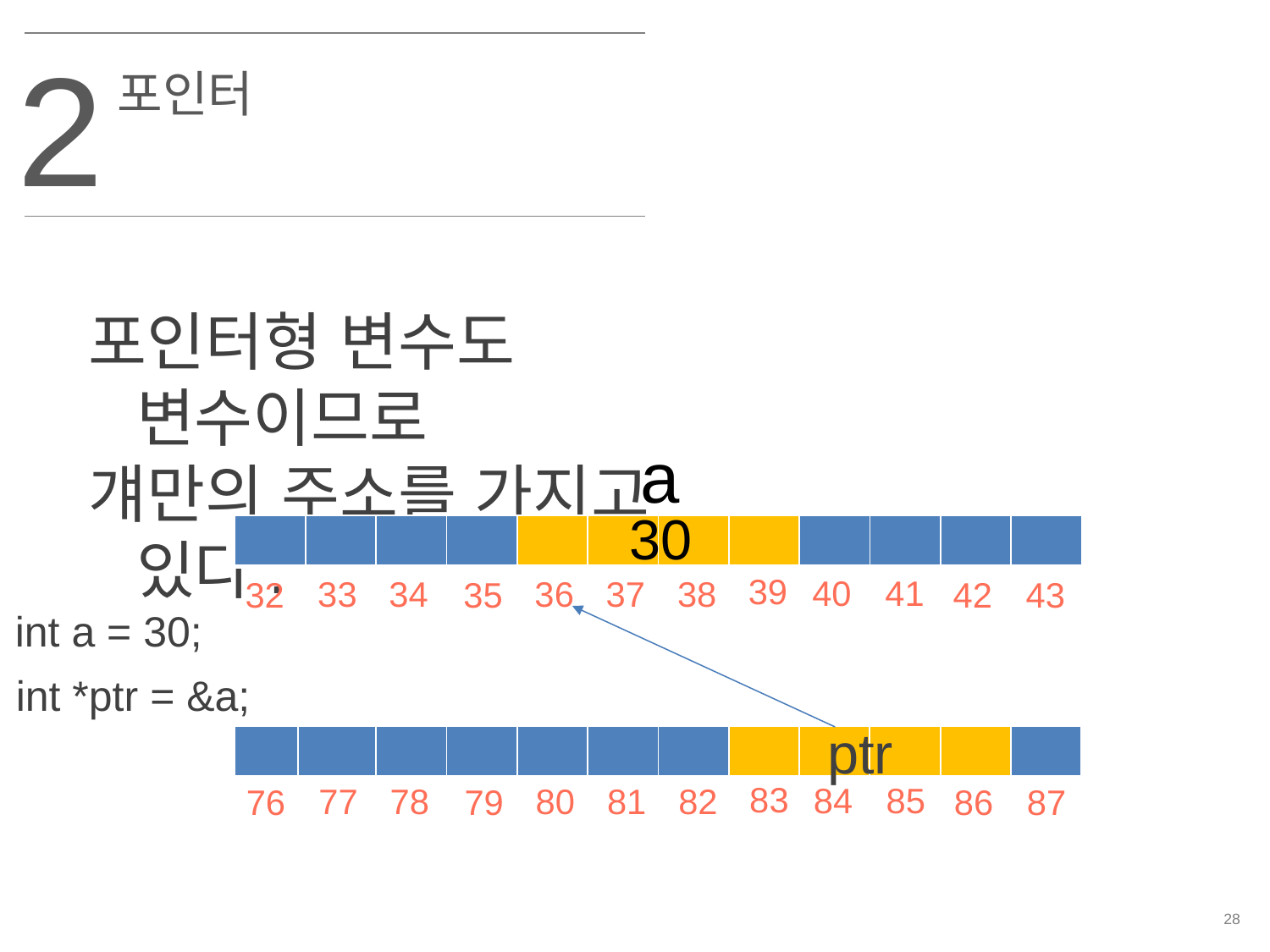

2
포인터
포인터형 변수도 변수이므로
걔만의 주소를 가지고 있다.

a
30
|  |  |  |  |  |  |  |  |  |  |  |  |
| --- | --- | --- | --- | --- | --- | --- | --- | --- | --- | --- | --- |
39
40
41
36
38
33
34
37
35
42
43
32
int a = 30;
int *ptr = &a;
ptr
|  |  |  |  |  |  |  |  |  |  |  |  |
| --- | --- | --- | --- | --- | --- | --- | --- | --- | --- | --- | --- |
83
84
85
80
82
77
78
81
79
86
87
76